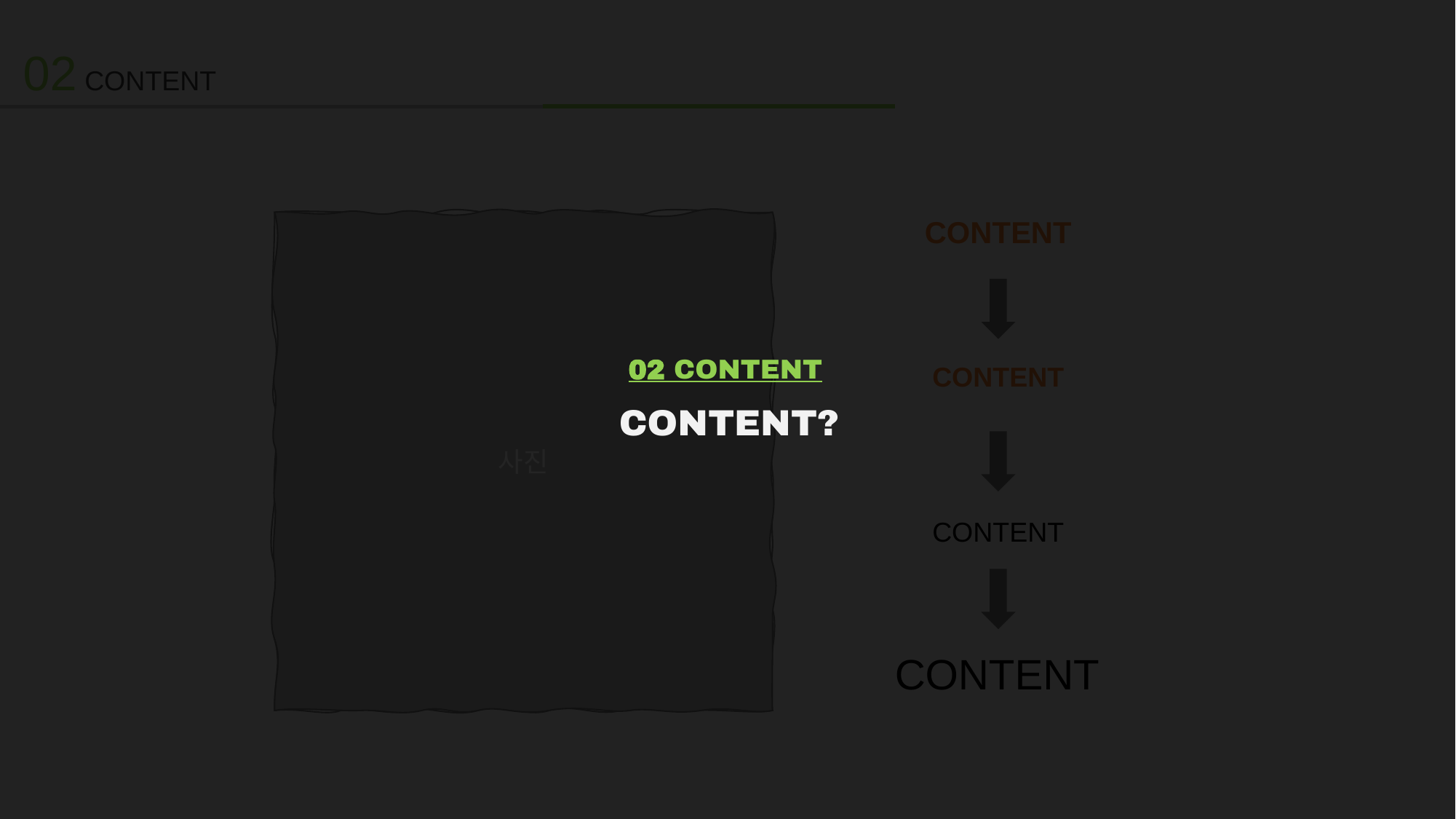

02 CONTENT
CONTENT
사진

02 CONTENT
CONTENT
CONTENT?

CONTENT

CONTENT